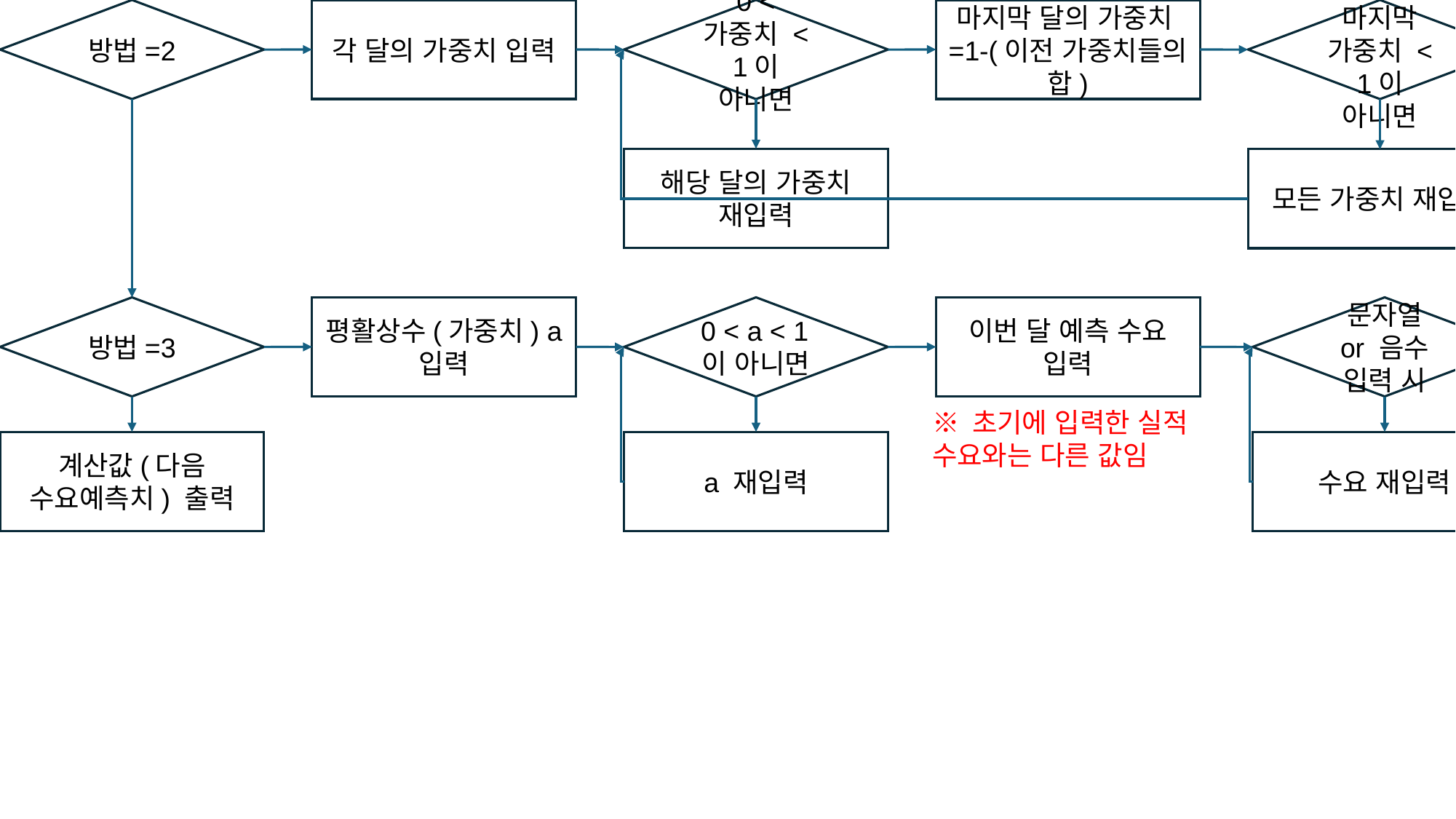

가중이동평균법 계산
각 달의 가중치 입력
0 < 가중치 < 1이 아니면
마지막 달의 가중치=1-(이전 가중치들의 합)
0 < 마지막 가중치 < 1이 아니면
방법=2
해당 달의 가중치 재입력
모든 가중치 재입력
0 < a < 1이 아니면
이번 달 예측 수요 입력
방법=3
평활상수(가중치) a 입력
문자열 or 음수 입력 시
지수이동평균법 계산
※ 초기에 입력한 실적 수요와는 다른 값임
a 재입력
수요 재입력
계산값(다음 수요예측치) 출력